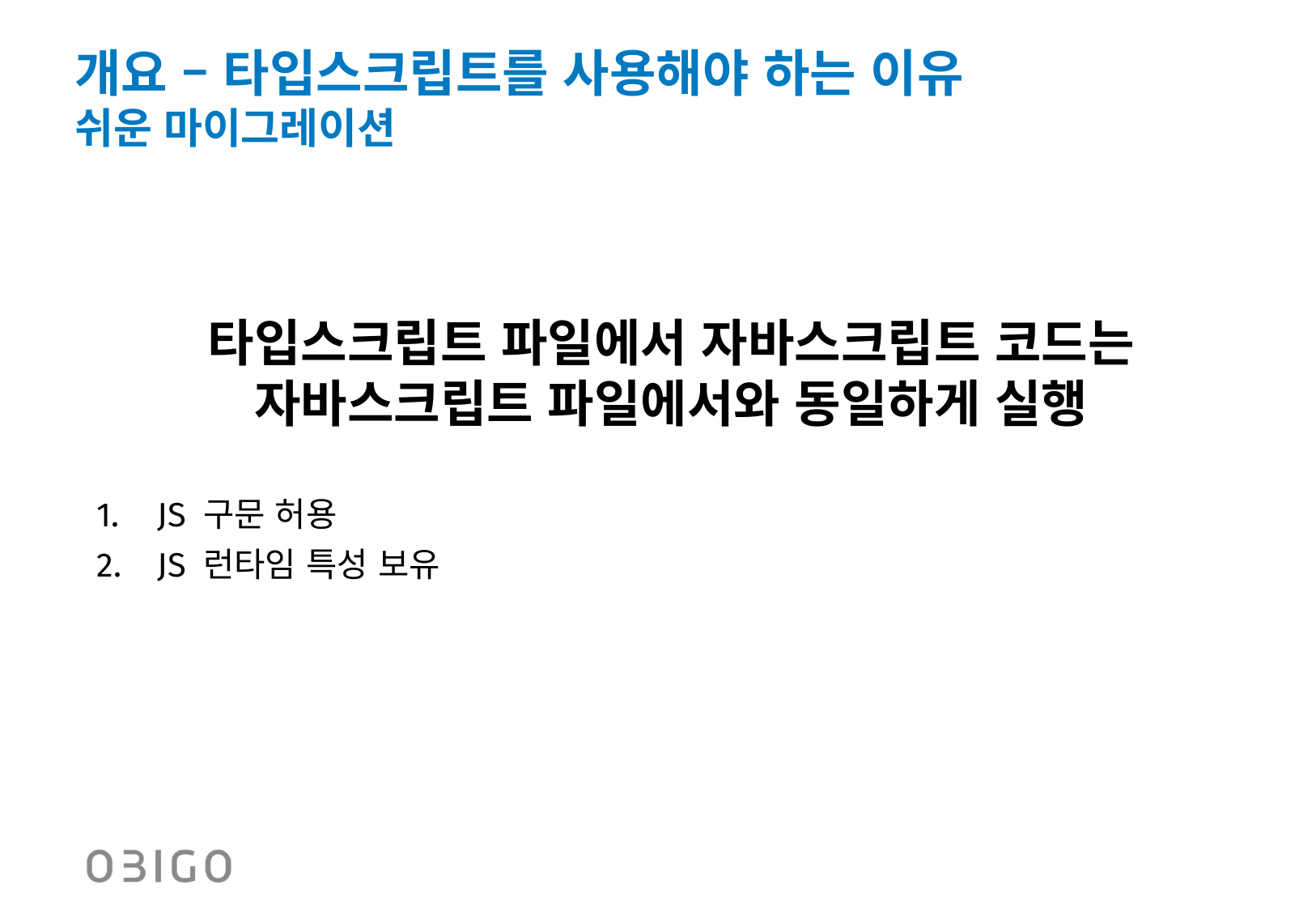

# 개요 – 타입스크립트를 사용해야 하는 이유 쉬운 마이그레이션
타입스크립트 파일에서 자바스크립트 코드는
자바스크립트 파일에서와 동일하게 실행

JS 구문 허용
JS 런타임 특성 보유